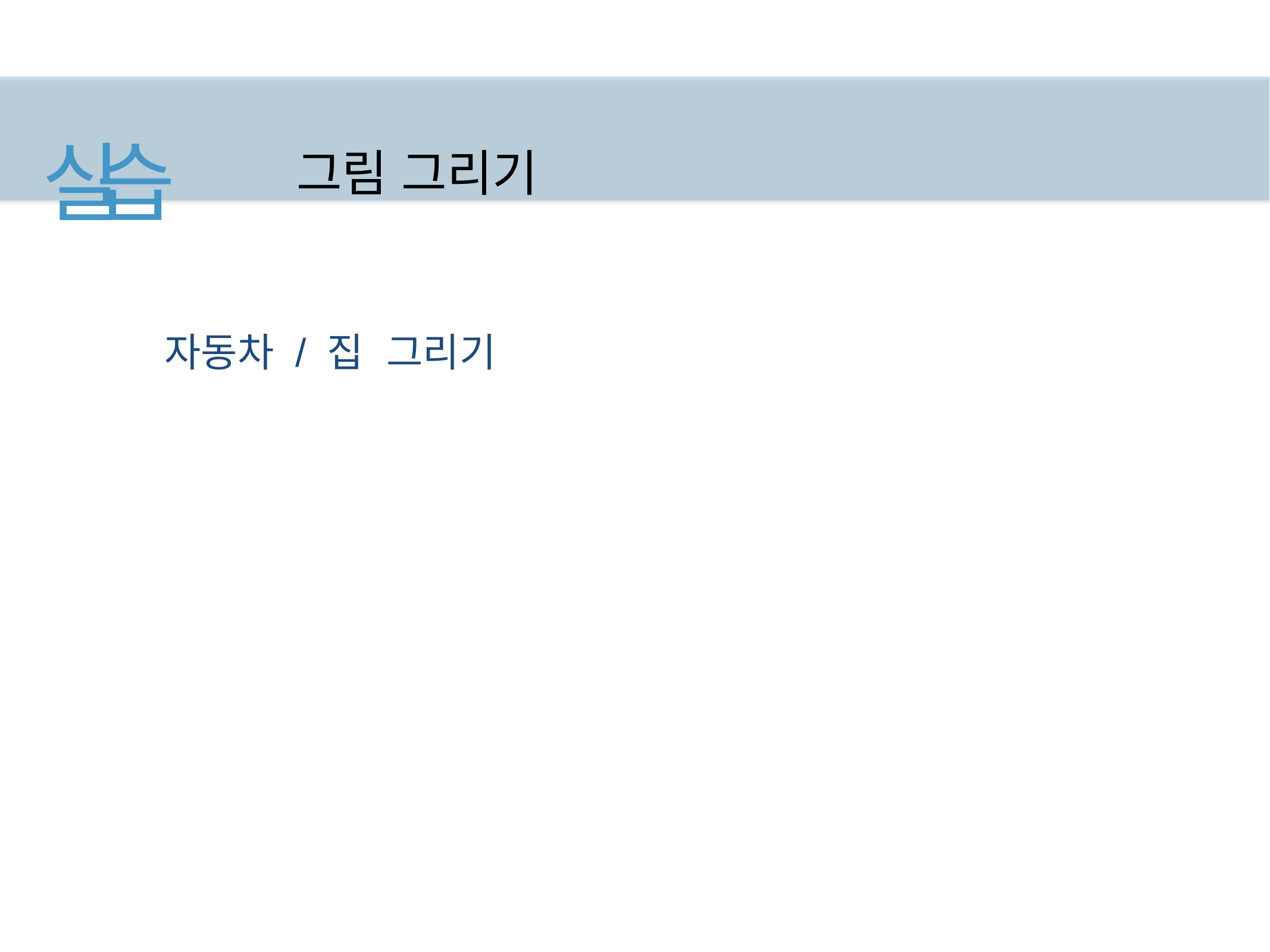

# 실습

그림 그리기
자동차 / 집  그리기